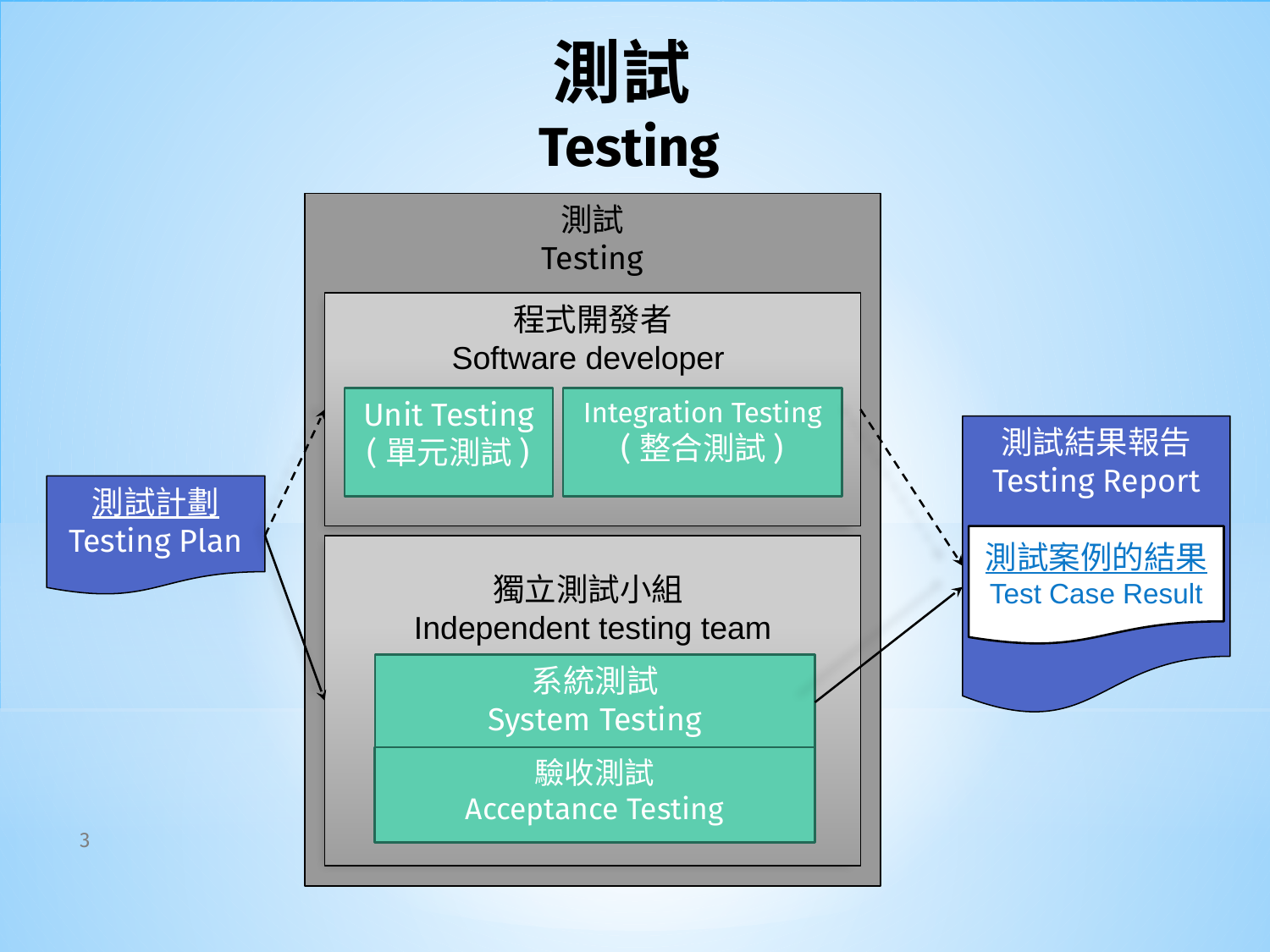

# 測試
Testing
測試
Testing
程式開發者
Software developer
Unit Testing
(單元測試)
Integration Testing
(整合測試)

獨立測試小組
Independent testing team
系統測試
System Testing
測試結果報告
Testing Report
測試計劃
Testing Plan
測試案例的結果
Test Case Result
驗收測試
Acceptance Testing
3